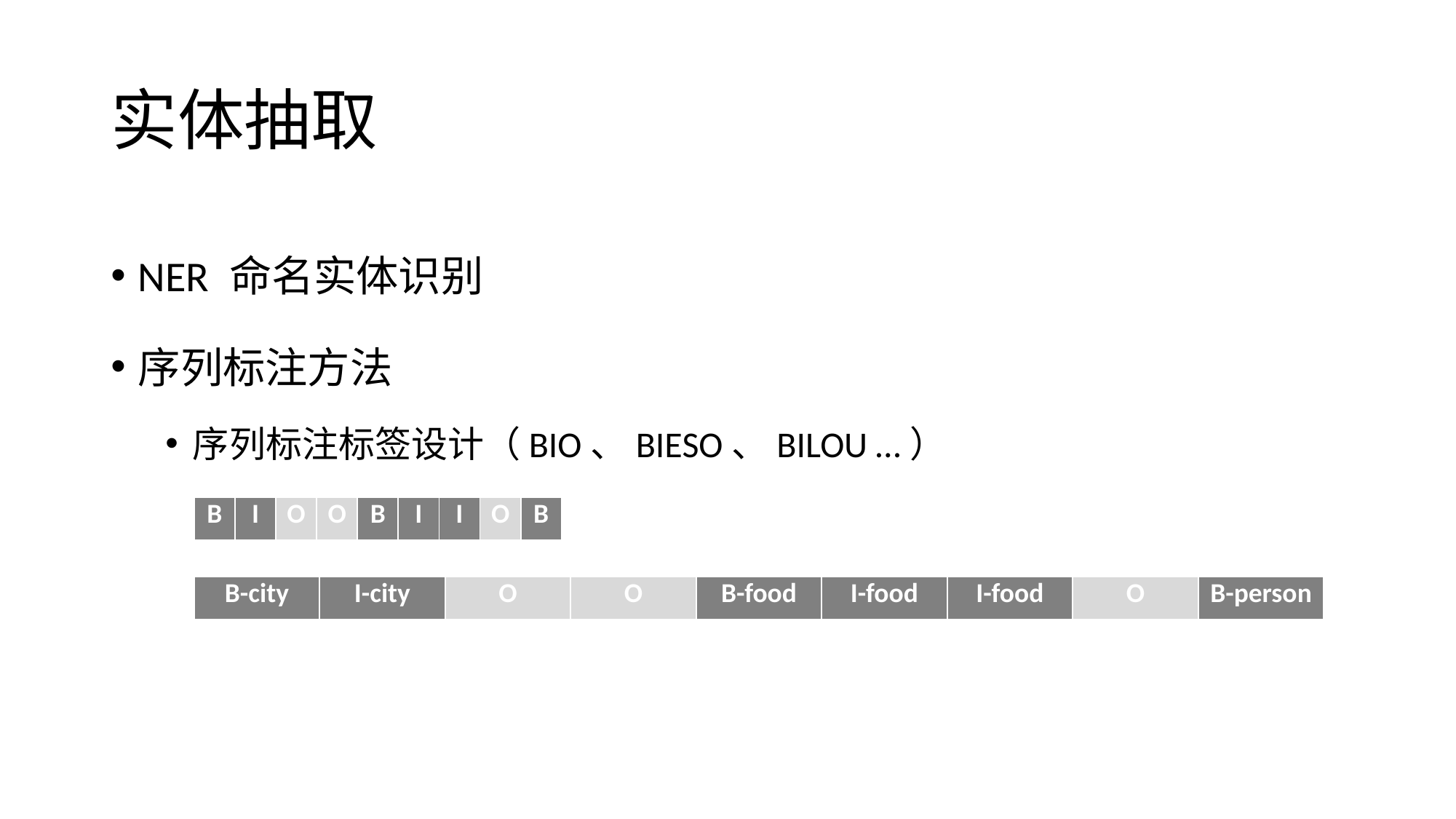

# 实体抽取
NER 命名实体识别
序列标注方法
序列标注标签设计（BIO、BIESO、BILOU …）
| B | I | O | O | B | I | I | O | B |
| --- | --- | --- | --- | --- | --- | --- | --- | --- |
| B-city | I-city | O | O | B-food | I-food | I-food | O | B-person |
| --- | --- | --- | --- | --- | --- | --- | --- | --- |